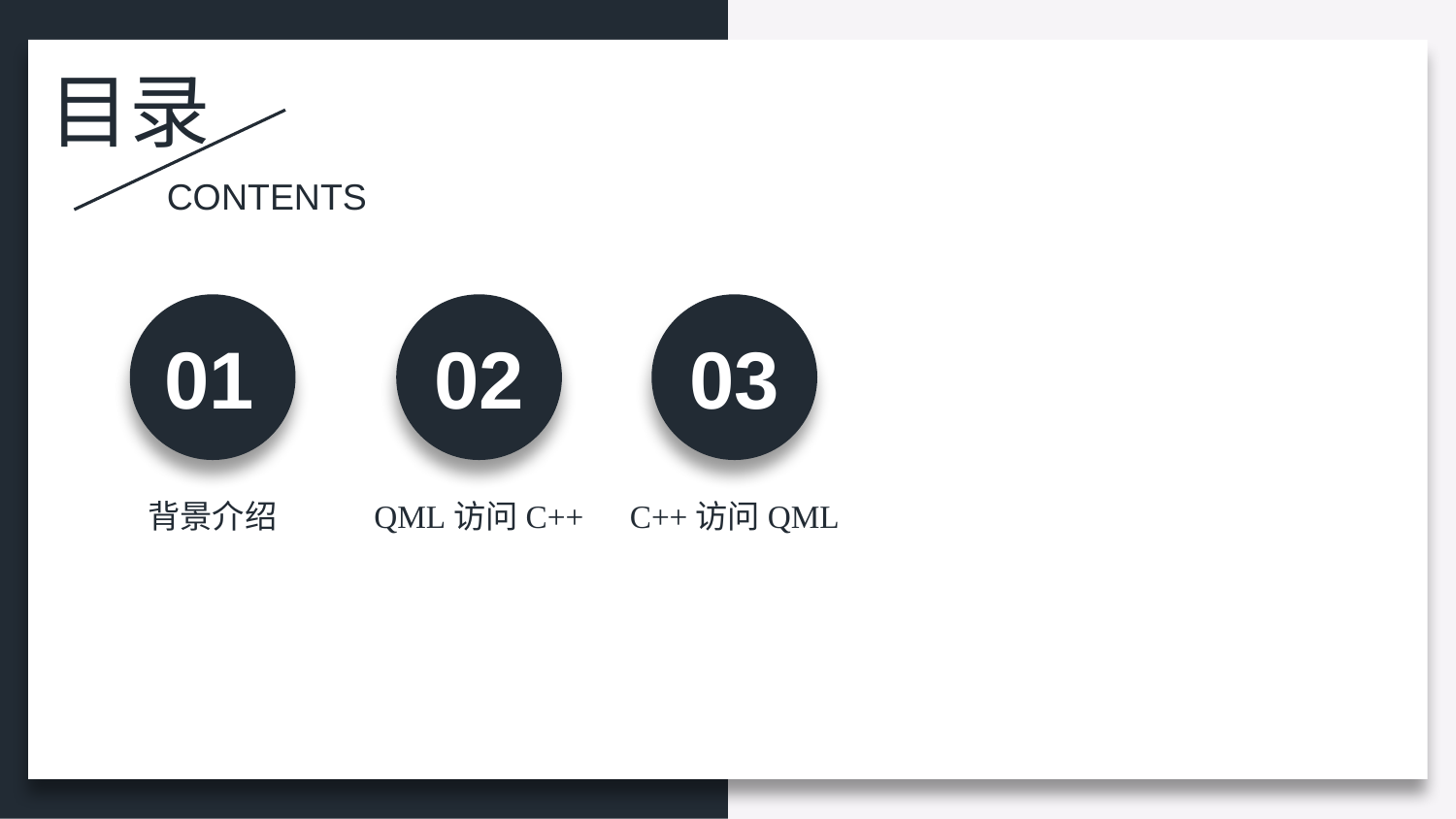

目录
CONTENTS

01
02
04
03
背景介绍
QML访问C++
C++访问QML